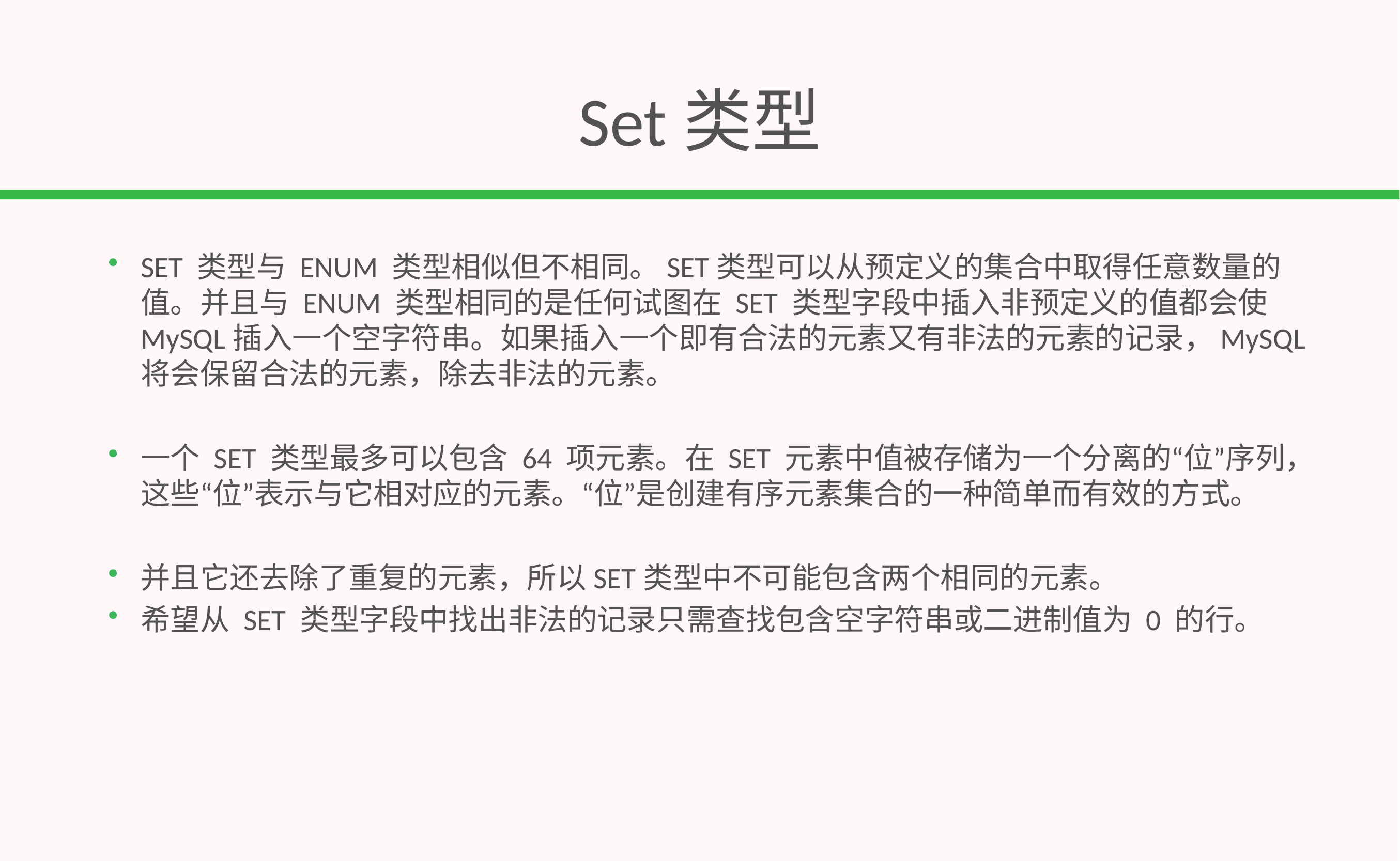

# Set类型
SET 类型与 ENUM 类型相似但不相同。SET类型可以从预定义的集合中取得任意数量的值。并且与 ENUM 类型相同的是任何试图在 SET 类型字段中插入非预定义的值都会使MySQL插入一个空字符串。如果插入一个即有合法的元素又有非法的元素的记录，MySQL 将会保留合法的元素，除去非法的元素。

一个 SET 类型最多可以包含 64 项元素。在 SET 元素中值被存储为一个分离的“位”序列，这些“位”表示与它相对应的元素。“位”是创建有序元素集合的一种简单而有效的方式。

并且它还去除了重复的元素，所以SET类型中不可能包含两个相同的元素。
希望从 SET 类型字段中找出非法的记录只需查找包含空字符串或二进制值为 0 的行。